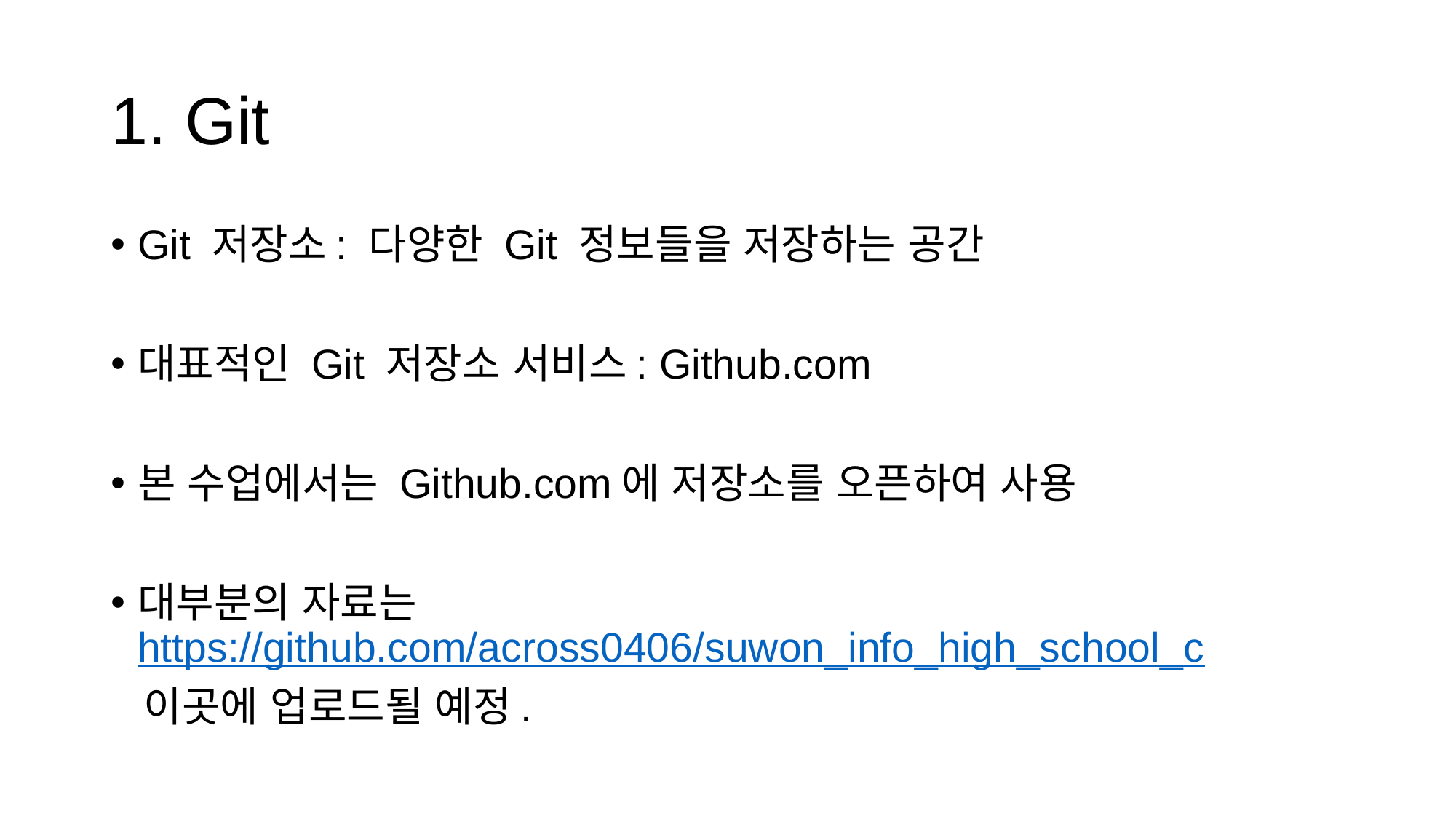

# 1. Git
Git 저장소: 다양한 Git 정보들을 저장하는 공간

대표적인 Git 저장소 서비스: Github.com

본 수업에서는 Github.com에 저장소를 오픈하여 사용

대부분의 자료는 https://github.com/across0406/suwon_info_high_school_c
  이곳에 업로드될 예정.